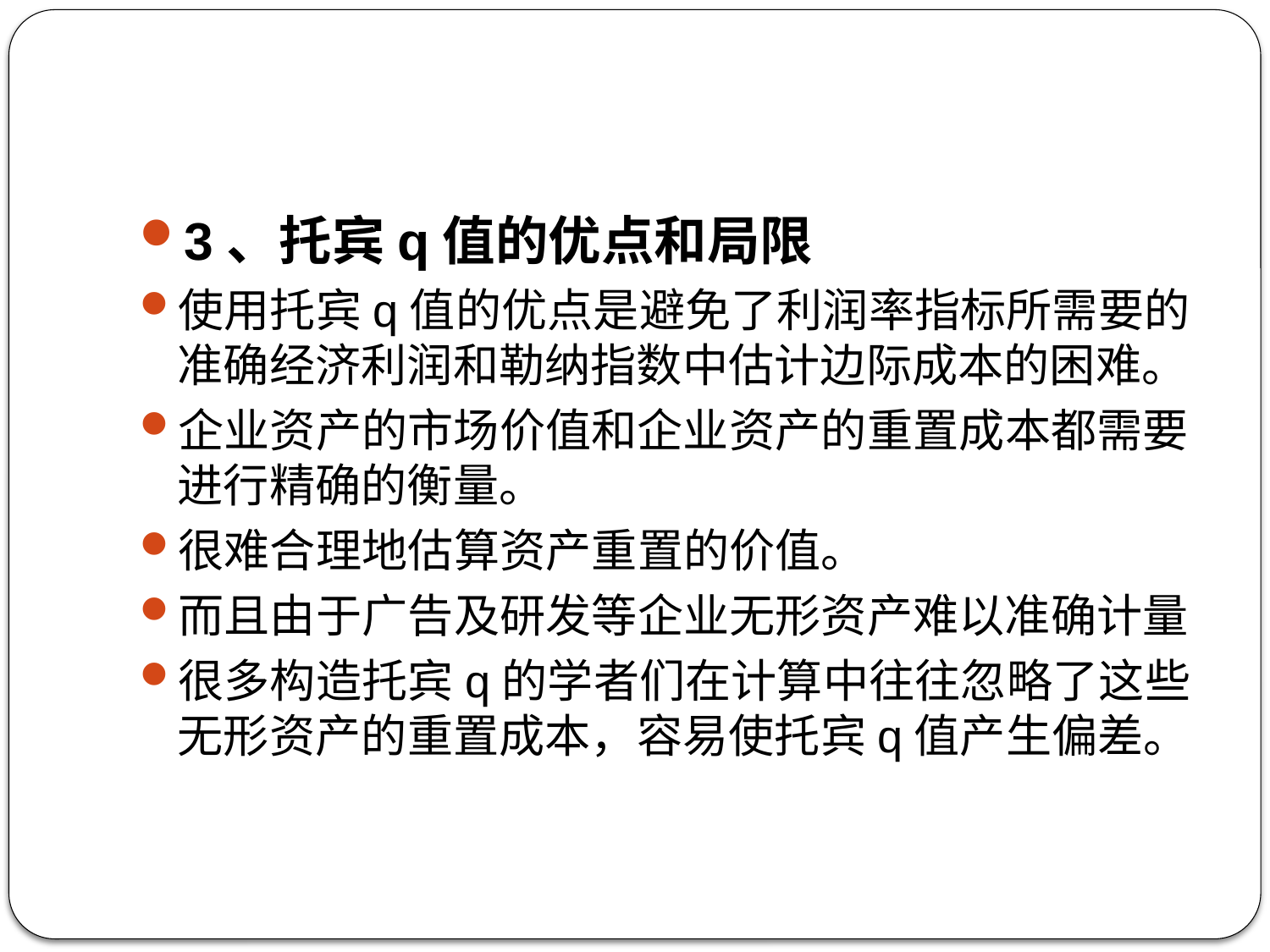

#
3、托宾q值的优点和局限
使用托宾q值的优点是避免了利润率指标所需要的准确经济利润和勒纳指数中估计边际成本的困难。
企业资产的市场价值和企业资产的重置成本都需要进行精确的衡量。
很难合理地估算资产重置的价值。
而且由于广告及研发等企业无形资产难以准确计量
很多构造托宾q的学者们在计算中往往忽略了这些无形资产的重置成本，容易使托宾q值产生偏差。